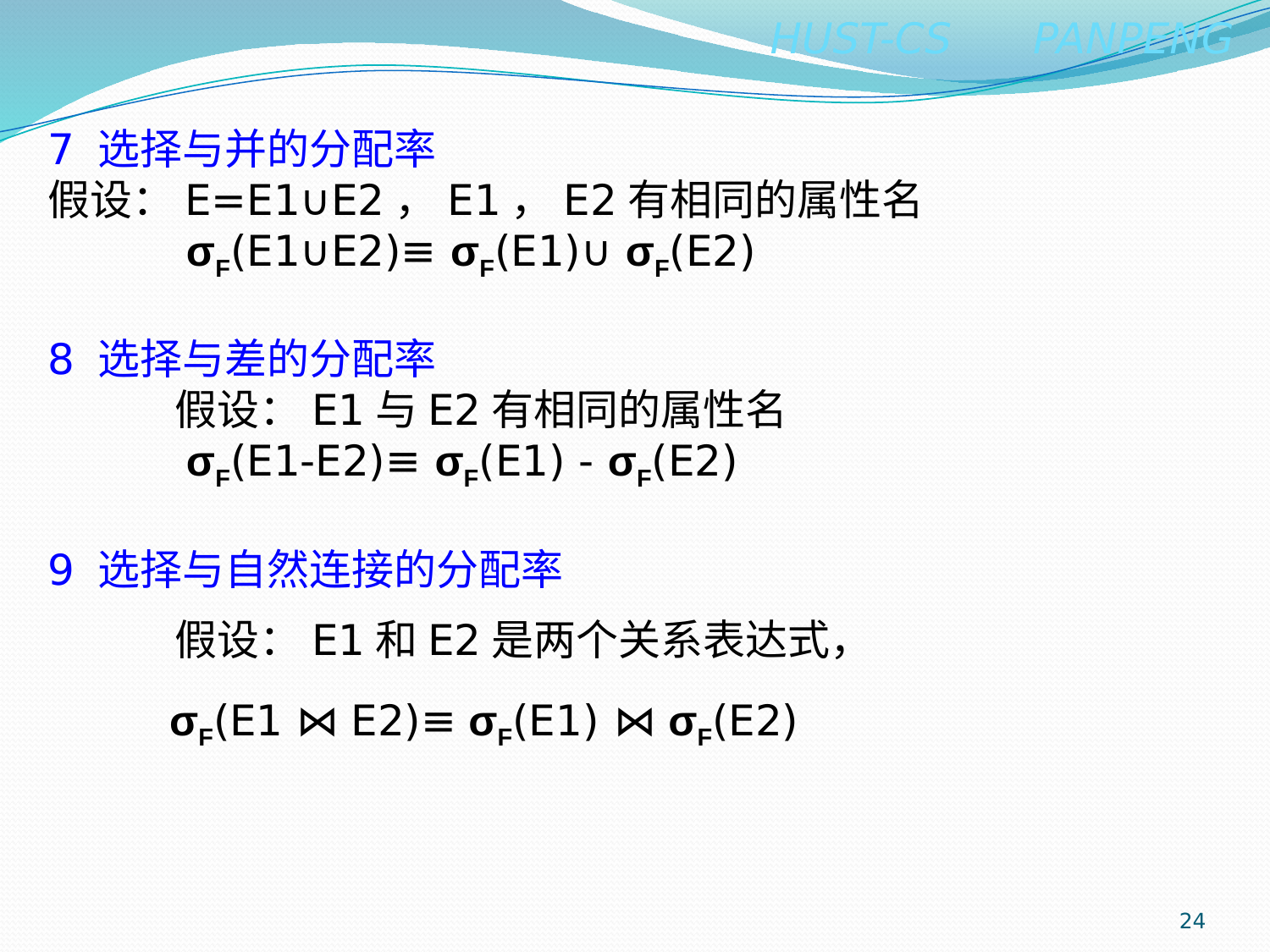

7 选择与并的分配率
假设：E=E1∪E2，E1，E2有相同的属性名
	 σF(E1∪E2)≡ σF(E1)∪ σF(E2)

8 选择与差的分配率
	假设：E1与E2有相同的属性名
	 σF(E1-E2)≡ σF(E1) - σF(E2)

9 选择与自然连接的分配率
	假设：E1和E2是两个关系表达式，
         σF(E1 ⋈ E2)≡ σF(E1) ⋈ σF(E2)
24